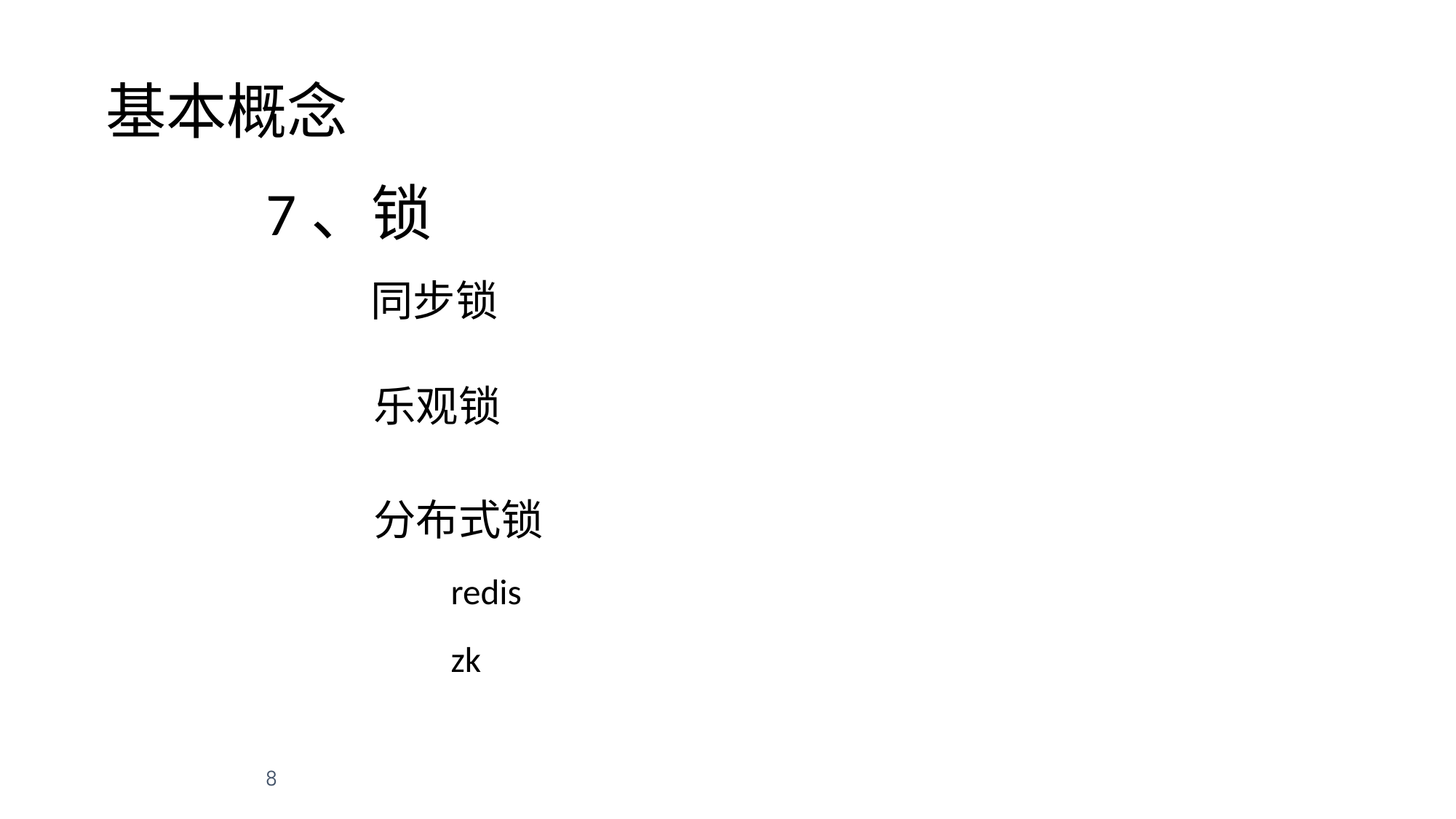

基本概念
7、锁
同步锁
乐观锁
分布式锁
redis
zk
8